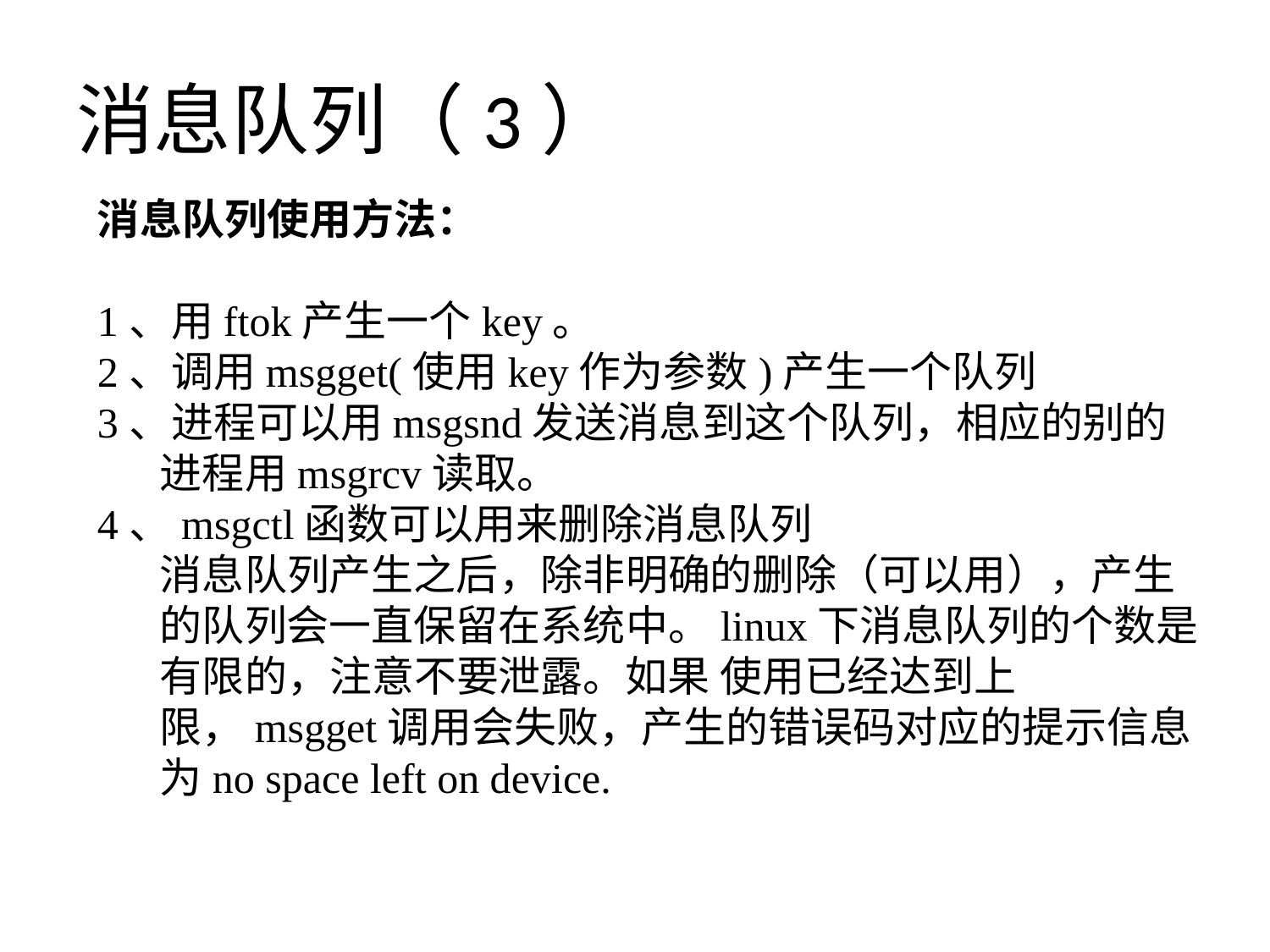

# 消息队列（3）
消息队列使用方法：

1、用ftok产生一个key。
2、调用msgget(使用key作为参数)产生一个队列
3、进程可以用msgsnd发送消息到这个队列，相应的别的进程用msgrcv读取。
4、msgctl函数可以用来删除消息队列
消息队列产生之后，除非明确的删除（可以用），产生的队列会一直保留在系统中。linux下消息队列的个数是有限的，注意不要泄露。如果 使用已经达到上限，msgget调用会失败，产生的错误码对应的提示信息为no space left on device.